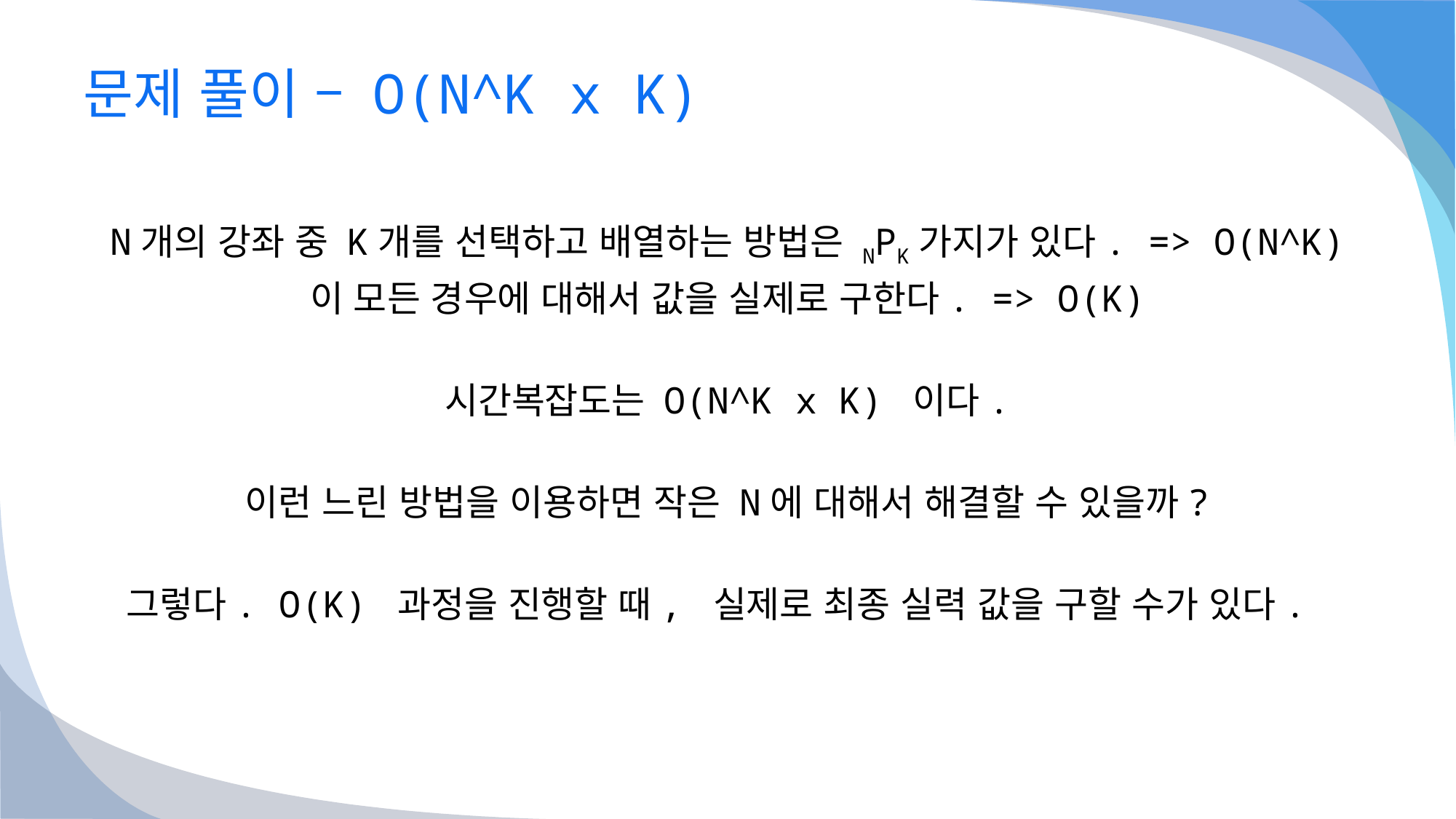

# 문제 풀이 – O(N^K x K)

N개의 강좌 중 K개를 선택하고 배열하는 방법은 NPK가지가 있다. => O(N^K)
이 모든 경우에 대해서 값을 실제로 구한다. => O(K)

시간복잡도는 O(N^K x K) 이다.

이런 느린 방법을 이용하면 작은 N에 대해서 해결할 수 있을까?

그렇다. O(K) 과정을 진행할 때, 실제로 최종 실력 값을 구할 수가 있다.